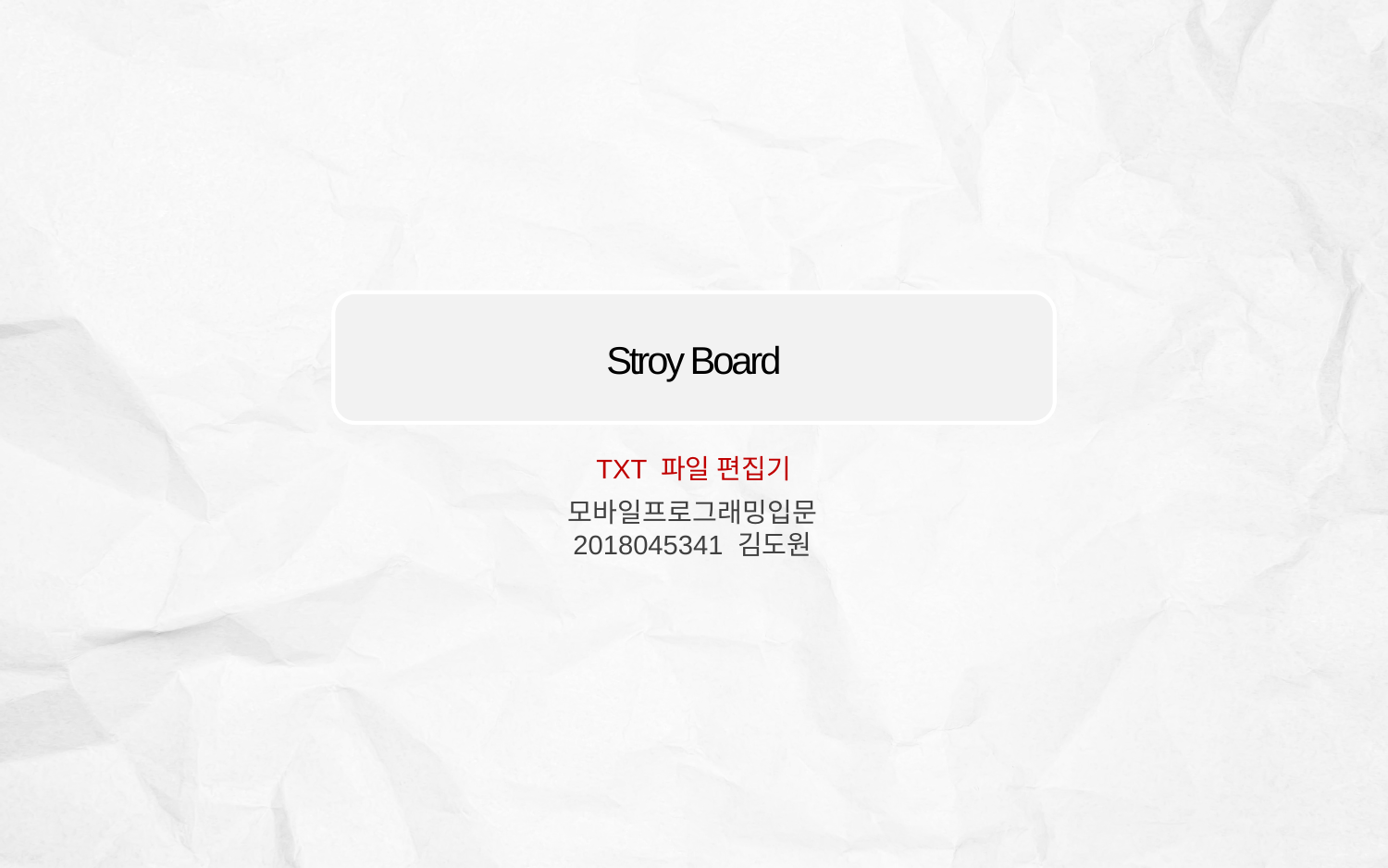

Stroy Board

TXT 파일 편집기
모바일프로그래밍입문 2018045341 김도원